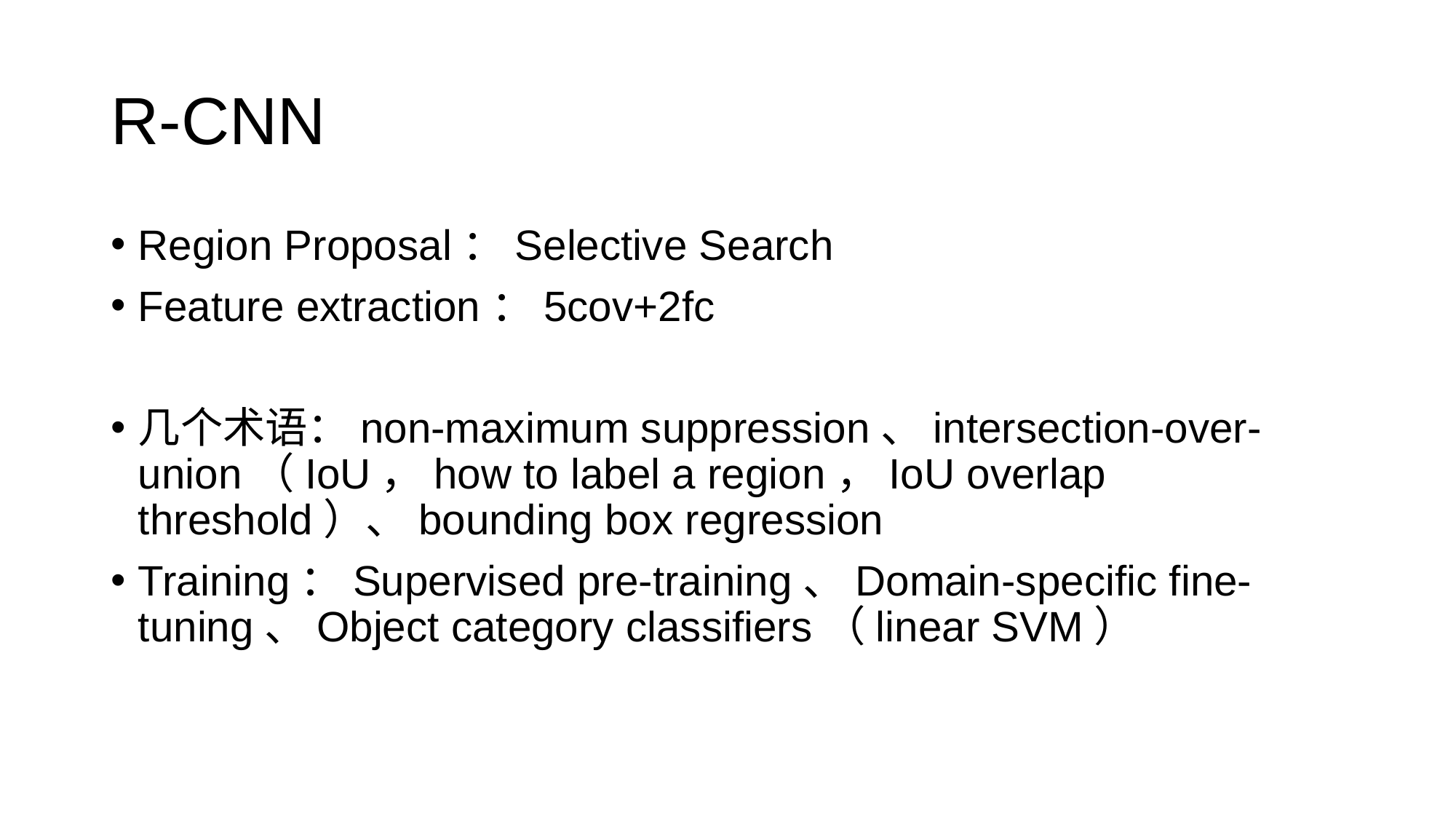

# R-CNN
Region Proposal：Selective Search
Feature extraction：5cov+2fc

几个术语：non-maximum suppression、intersection-over-union（IoU，how to label a region，IoU overlap threshold）、bounding box regression
Training：Supervised pre-training、Domain-specific fine-tuning、Object category classifiers（linear SVM）